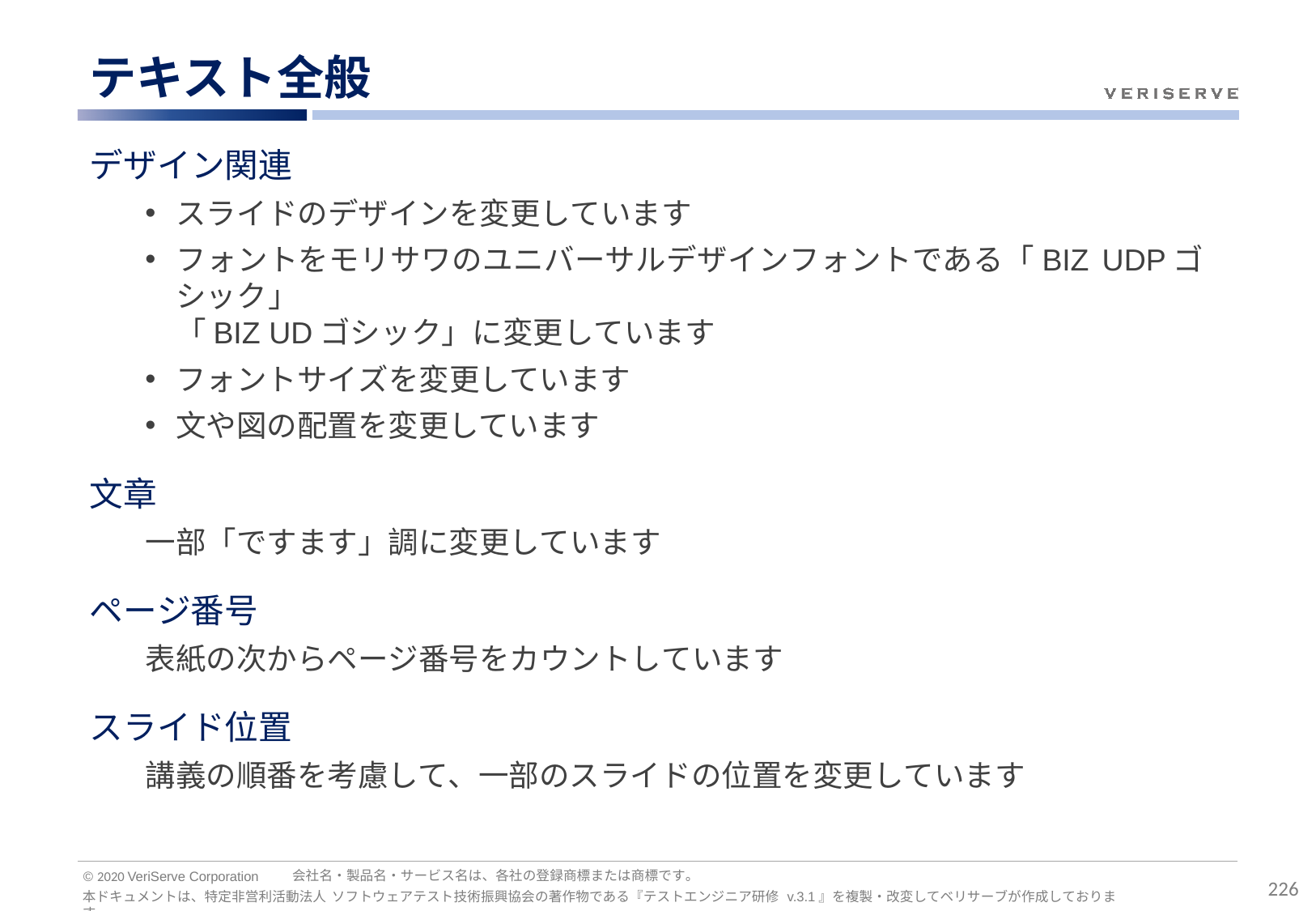

# テキスト全般

デザイン関連
スライドのデザインを変更しています
フォントをモリサワのユニバーサルデザインフォントである「BIZ UDPゴシック」
「BIZ UDゴシック」に変更しています
フォントサイズを変更しています
文や図の配置を変更しています

文章
一部「ですます」調に変更しています

ページ番号
表紙の次からページ番号をカウントしています

スライド位置
講義の順番を考慮して、一部のスライドの位置を変更しています
会社名・製品名・サービス名は、各社の登録商標または商標です。
© 2020 VeriServe Corporation
226
本ドキュメントは、特定非営利活動法人 ソフトウェアテスト技術振興協会の著作物である『テストエンジニア研修 v.3.1』を複製・改変してベリサーブが作成しております。